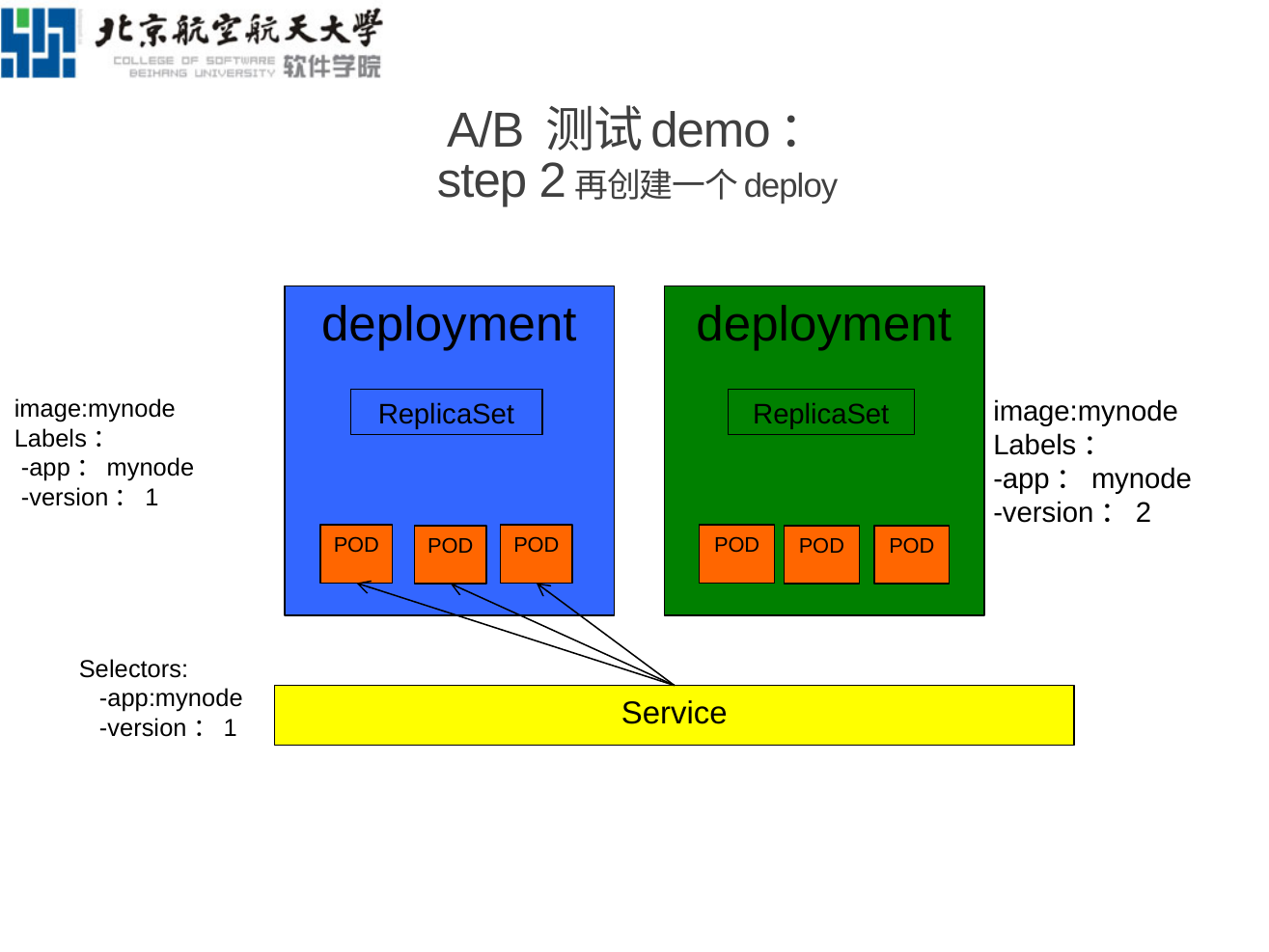

# A/B 测试demo： step 2再创建一个deploy
deployment
deployment
ReplicaSet
POD
image:mynode
Labels：
 -app：mynode
 -version：1
image:mynode
Labels：
-app：mynode
-version：2
ReplicaSet
POD
POD
POD
POD
POD
Selectors:
   -app:mynode
   -version：1

Service